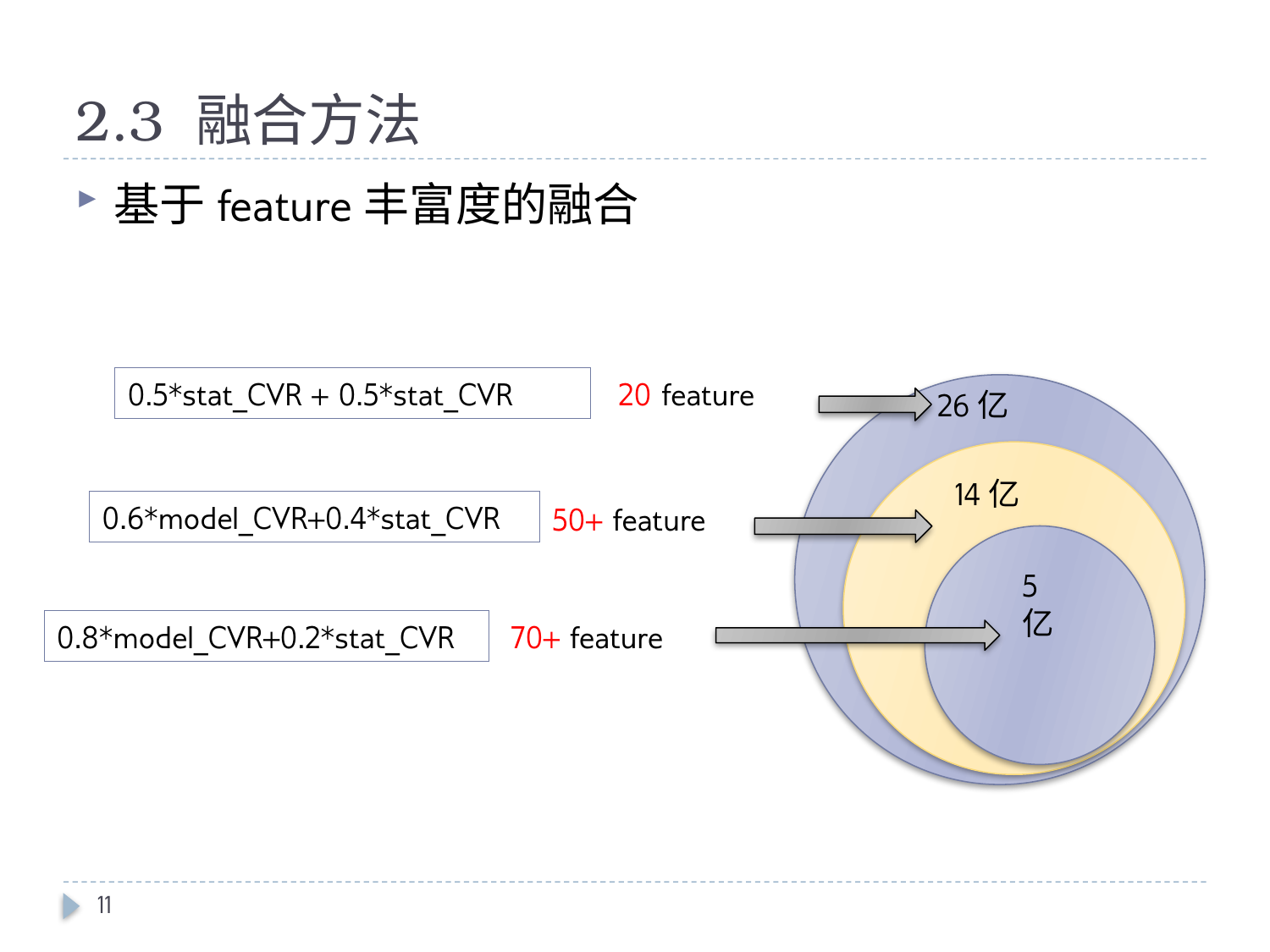

# 2.3 融合方法
基于feature丰富度的融合
0.5*stat_CVR + 0.5*stat_CVR
20 feature

26亿

14亿
50+ feature

5亿
70+ feature

0.6*model_CVR+0.4*stat_CVR
0.8*model_CVR+0.2*stat_CVR
11